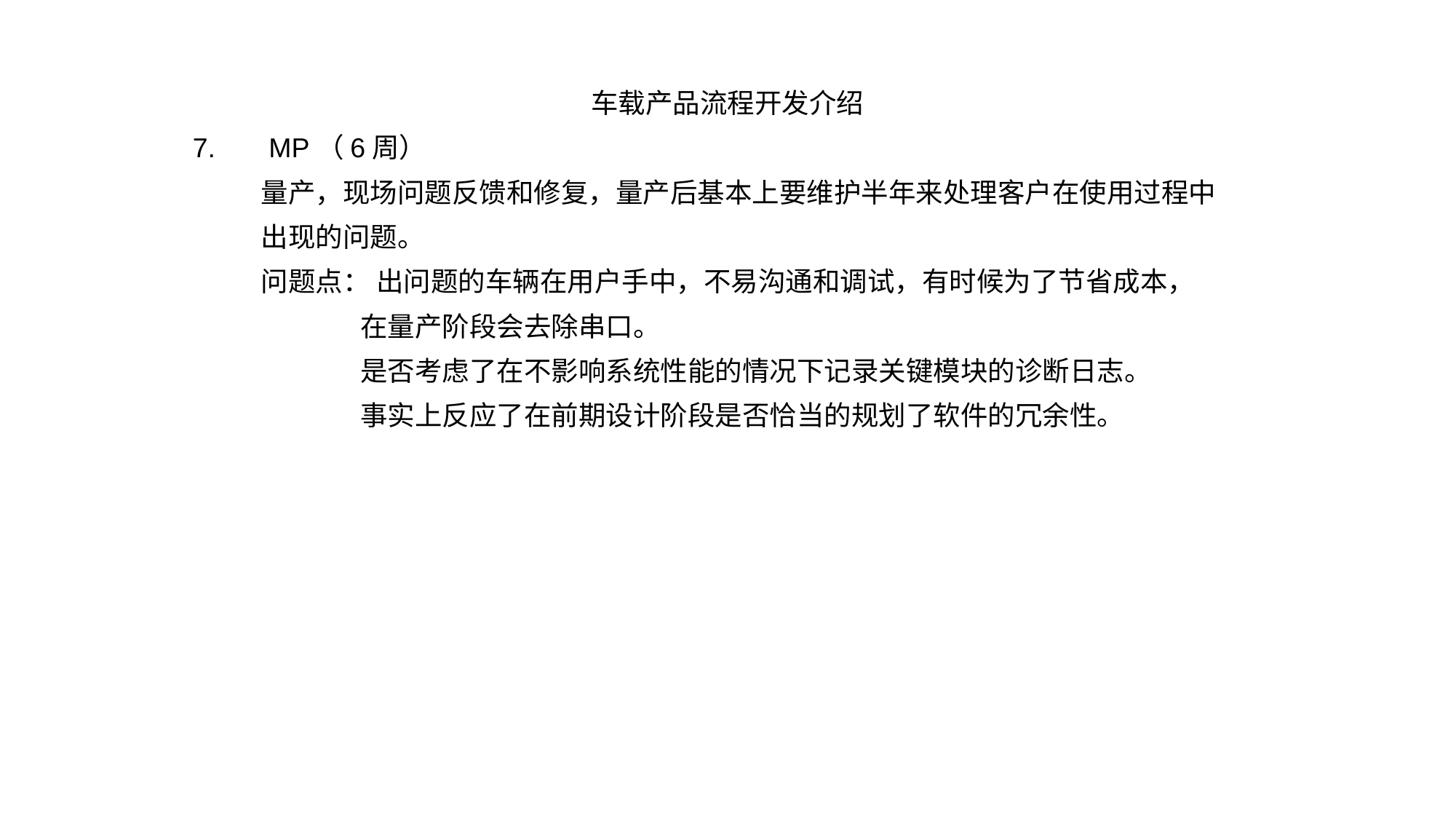

车载产品流程开发介绍
7.       MP（6周）
          量产，现场问题反馈和修复，量产后基本上要维护半年来处理客户在使用过程中
          出现的问题。
          问题点： 出问题的车辆在用户手中，不易沟通和调试，有时候为了节省成本，
                          在量产阶段会去除串口。
                          是否考虑了在不影响系统性能的情况下记录关键模块的诊断日志。
                          事实上反应了在前期设计阶段是否恰当的规划了软件的冗余性。